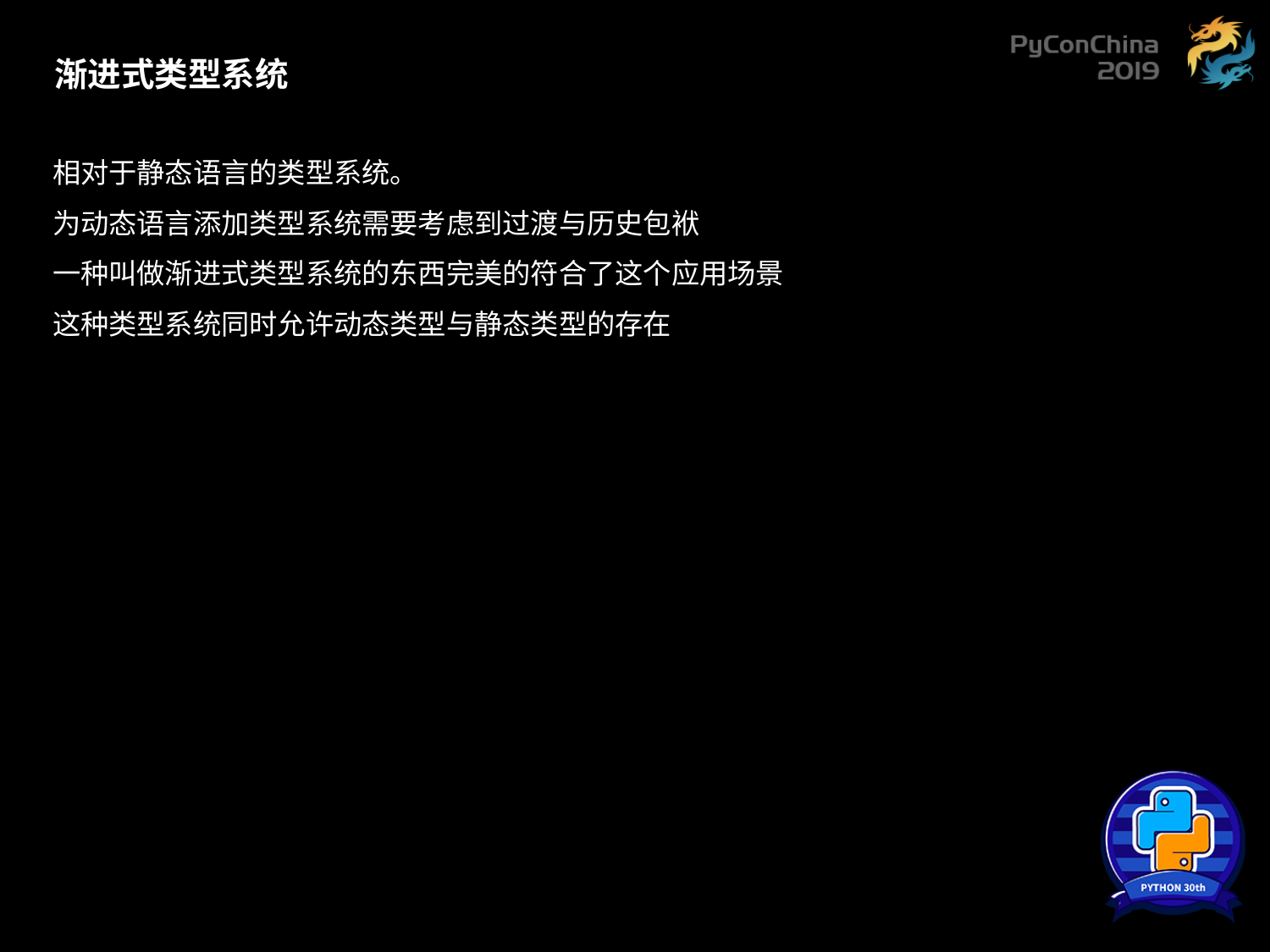

渐进式类型系统
相对于静态语言的类型系统。
为动态语言添加类型系统需要考虑到过渡与历史包袱
一种叫做渐进式类型系统的东西完美的符合了这个应用场景
这种类型系统同时允许动态类型与静态类型的存在